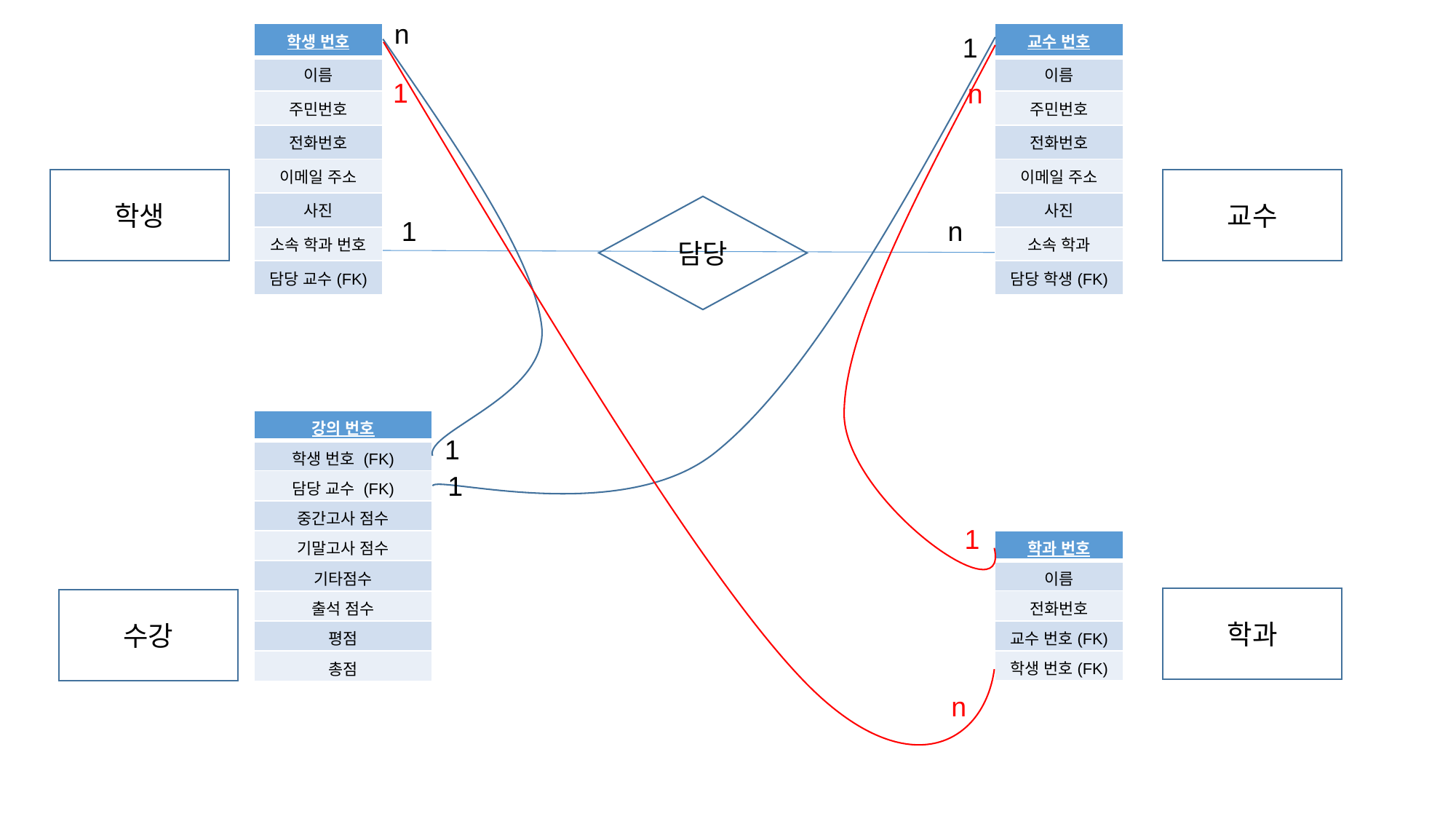

n
| 학생 번호 |
| --- |
| 이름 |
| 주민번호 |
| 전화번호 |
| 이메일 주소 |
| 사진 |
| 소속 학과 번호 |
| 담당 교수(FK) |
| 교수 번호 |
| --- |
| 이름 |
| 주민번호 |
| 전화번호 |
| 이메일 주소 |
| 사진 |
| 소속 학과 |
| 담당 학생(FK) |
1

1
n
학생
교수
담당
1
n
| 강의 번호 |
| --- |
| 학생 번호 (FK) |
| 담당 교수 (FK) |
| 중간고사 점수 |
| 기말고사 점수 |
| 기타점수 |
| 출석 점수 |
| 평점 |
| 총점 |
1
1
1
| 학과 번호 |
| --- |
| 이름 |
| 전화번호 |
| 교수 번호(FK) |
| 학생 번호(FK) |
학과
수강
n